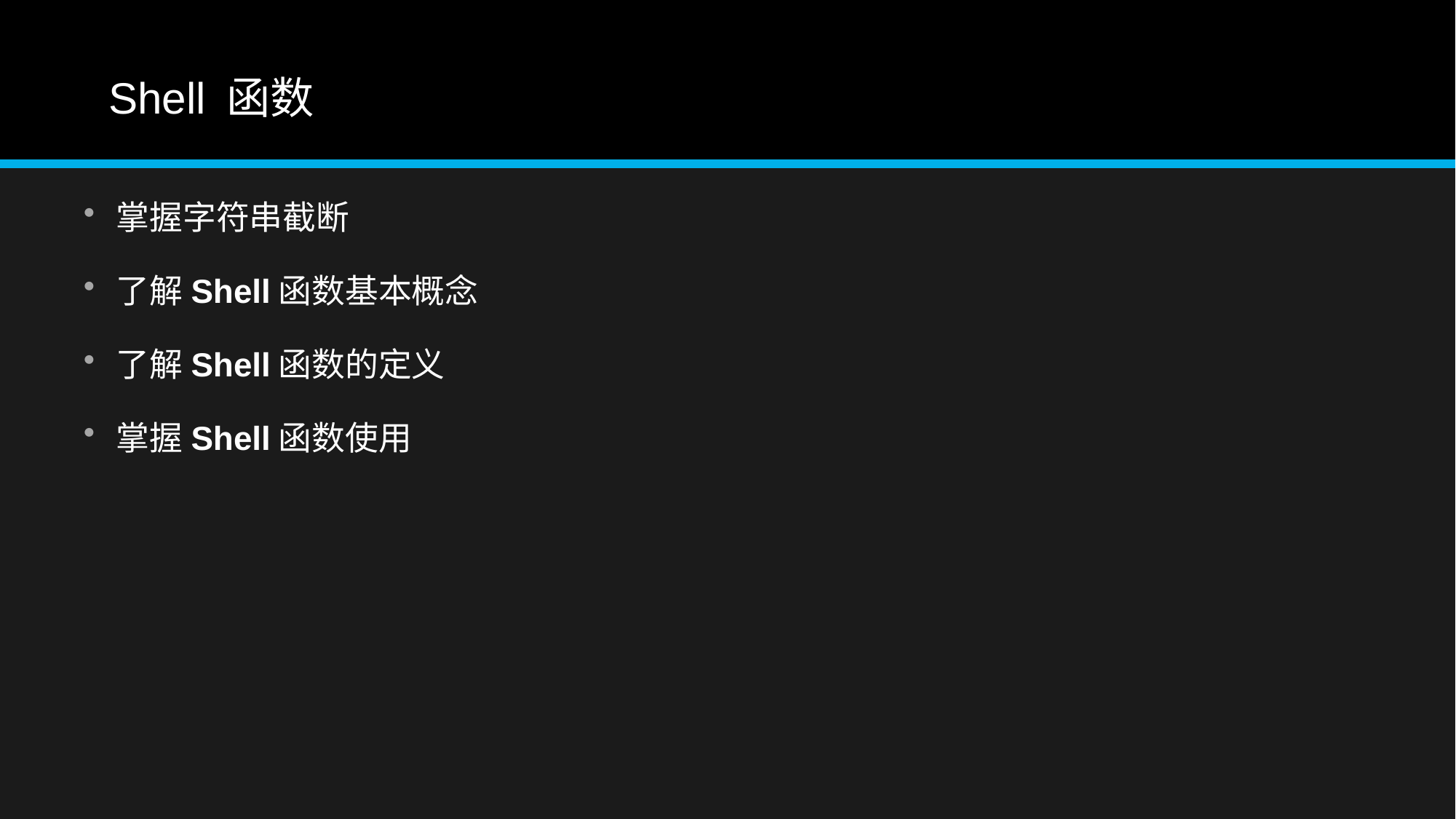

# Shell 函数
掌握字符串截断
了解Shell函数基本概念
了解Shell函数的定义
掌握Shell函数使用